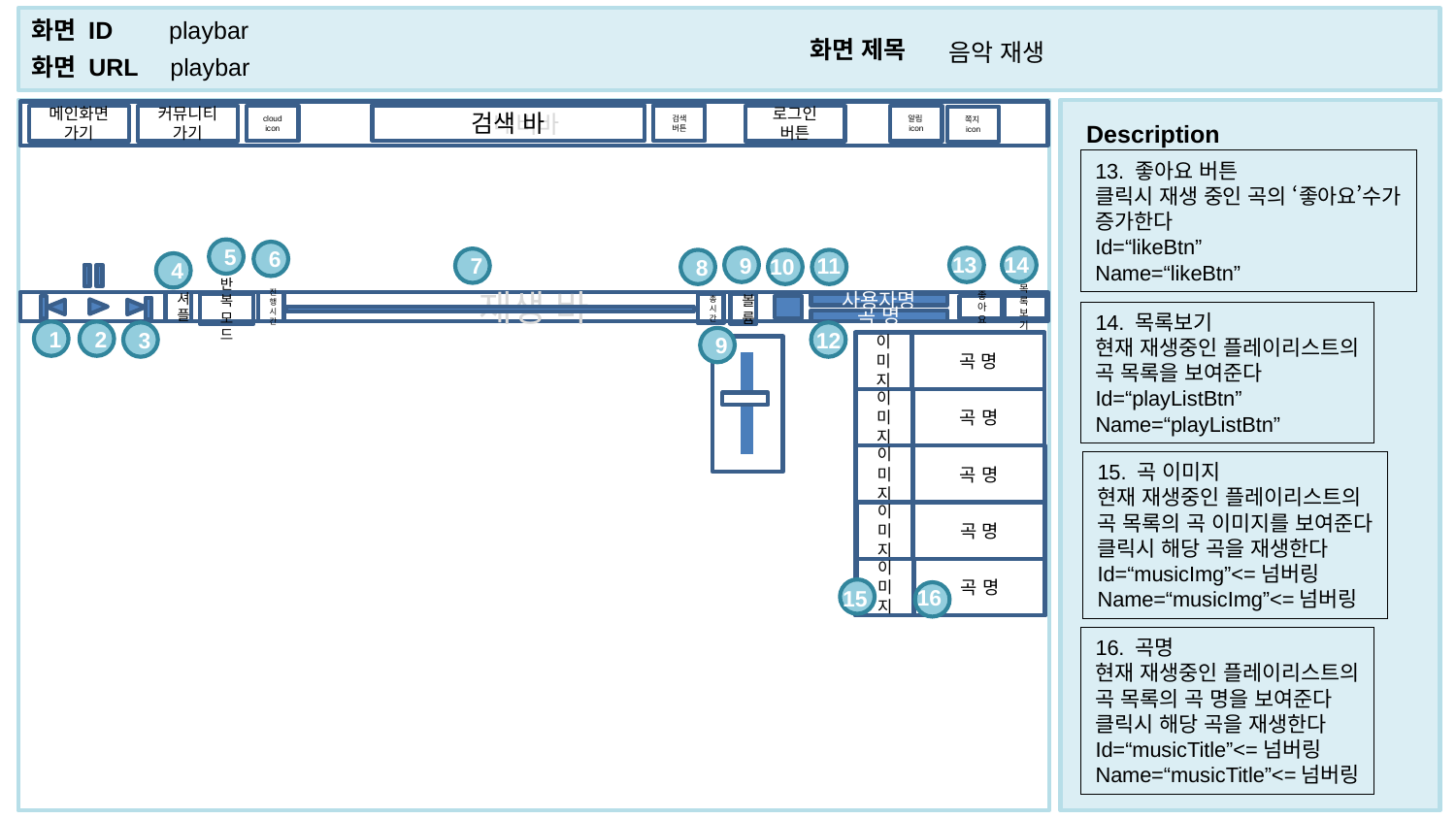

playbar
음악 재생
playbar
      네비바
검색 바
검색
버튼
cloud
icon
메인화면
가기
커뮤니티가기
로그인
버튼
알림icon
쪽지icon
13. 좋아요 버튼
클릭시 재생 중인 곡의 ‘좋아요’수가
증가한다
Id=“likeBtn”
Name=“likeBtn”
5
6
14
13
11
10
9

7
8

4

셔플
진행시간
재생 바
총시간
사용자명
볼륨
반복 모드

좋아요
목록
보기

곡 명
14. 목록보기
현재 재생중인 플레이리스트의
곡 목록을 보여준다
Id=“playListBtn”
Name=“playListBtn”
12
1
2
3

9
이미지
곡 명

이미지
곡 명

이미지
곡 명
15. 곡 이미지
현재 재생중인 플레이리스트의
곡 목록의 곡 이미지를 보여준다
클릭시 해당 곡을 재생한다
Id=“musicImg”<=넘버링
Name=“musicImg”<=넘버링
이미지
곡 명
이미지
곡 명
16
15

16. 곡명
현재 재생중인 플레이리스트의
곡 목록의 곡 명을 보여준다
클릭시 해당 곡을 재생한다
Id=“musicTitle”<=넘버링
Name=“musicTitle”<=넘버링